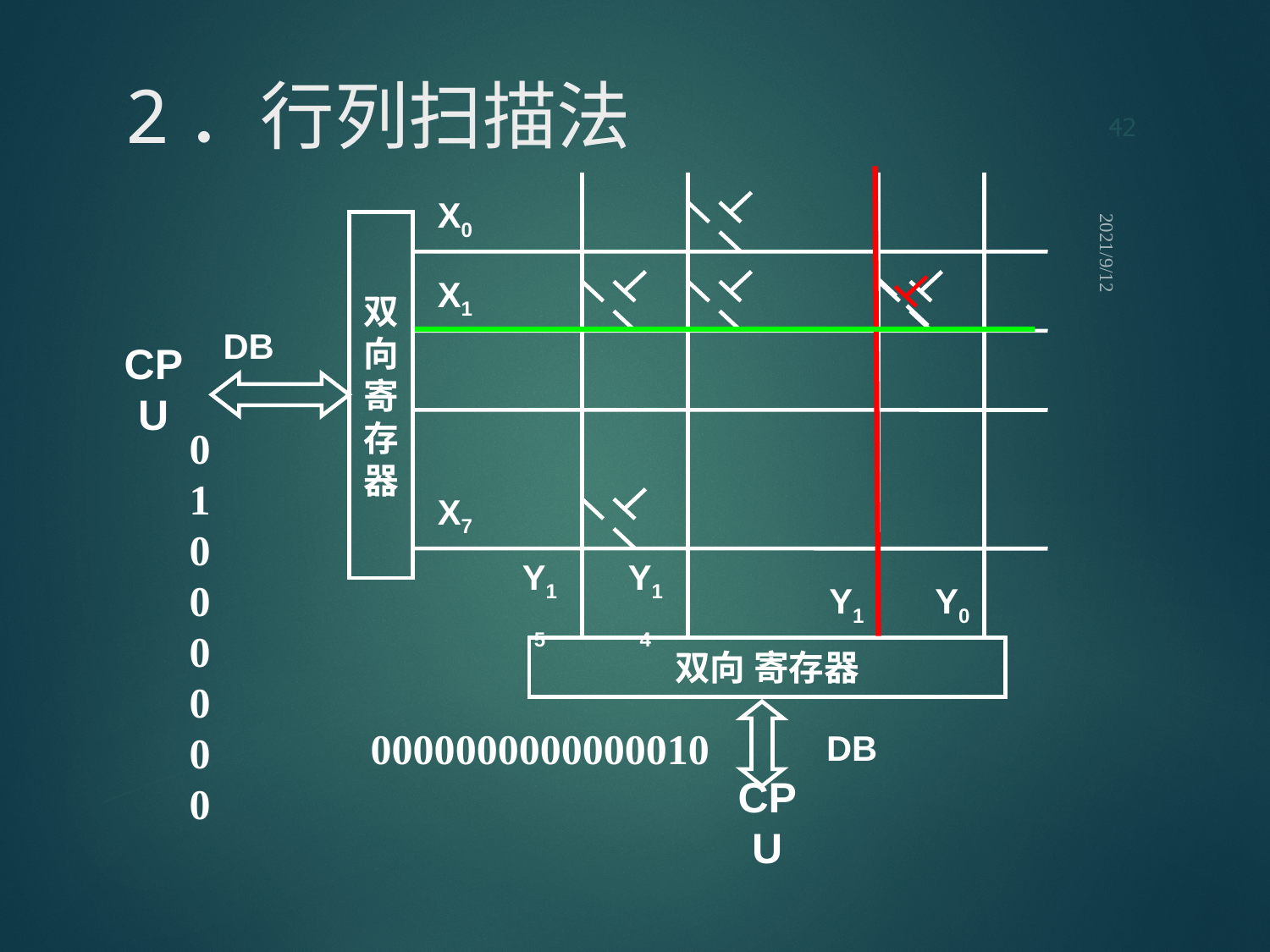

42
# 2．行列扫描法

X0

双向寄存器

X1

DB

CPU

X7

Y15
Y14
Y1
Y0
双向 寄存器

DB
CPU
2021/9/12

01000000
0000000000000010